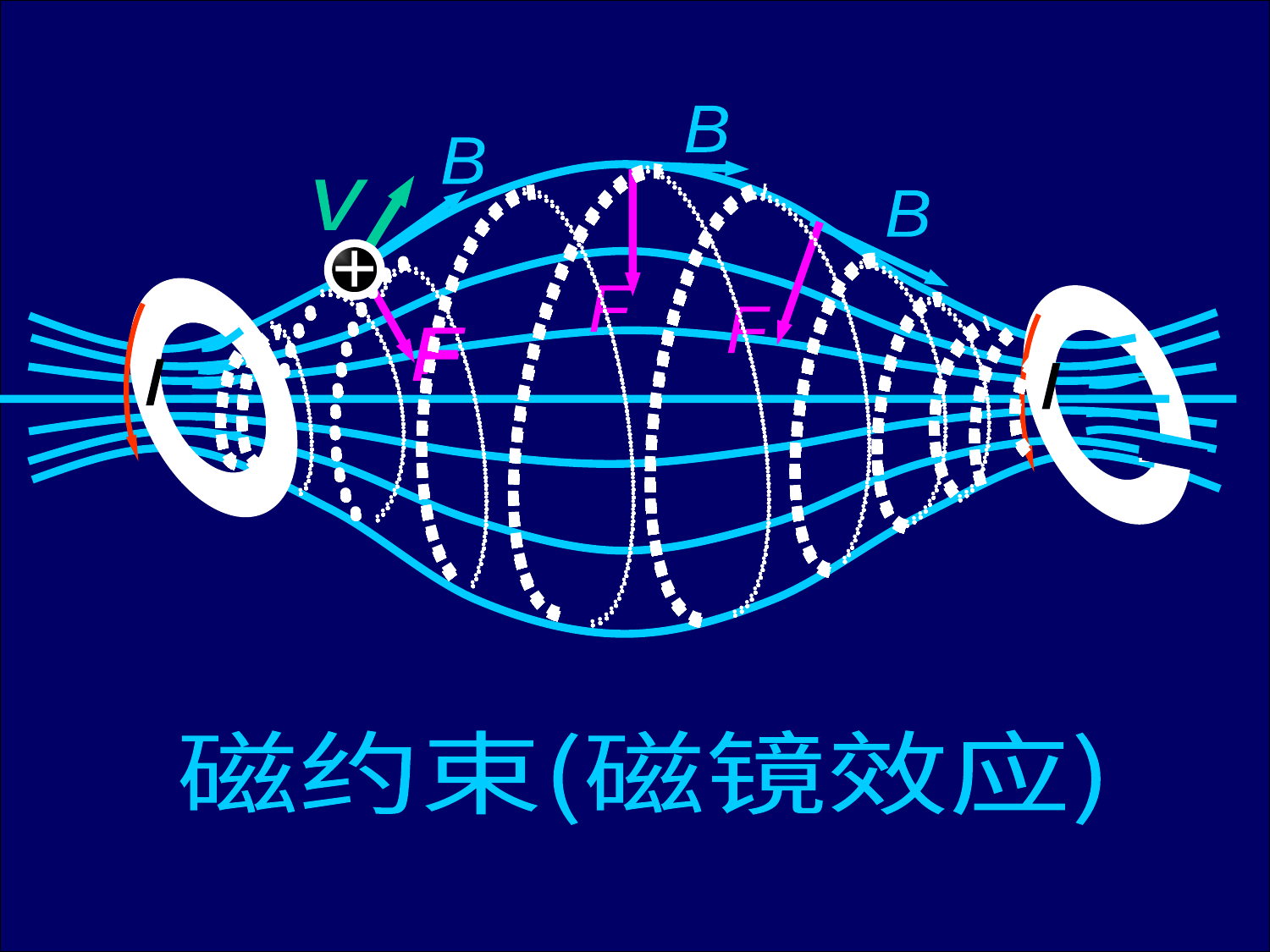

磁约束
B
B

v

B

F

F

F

I

I

+

F

磁约束(磁镜效应)
磁约束